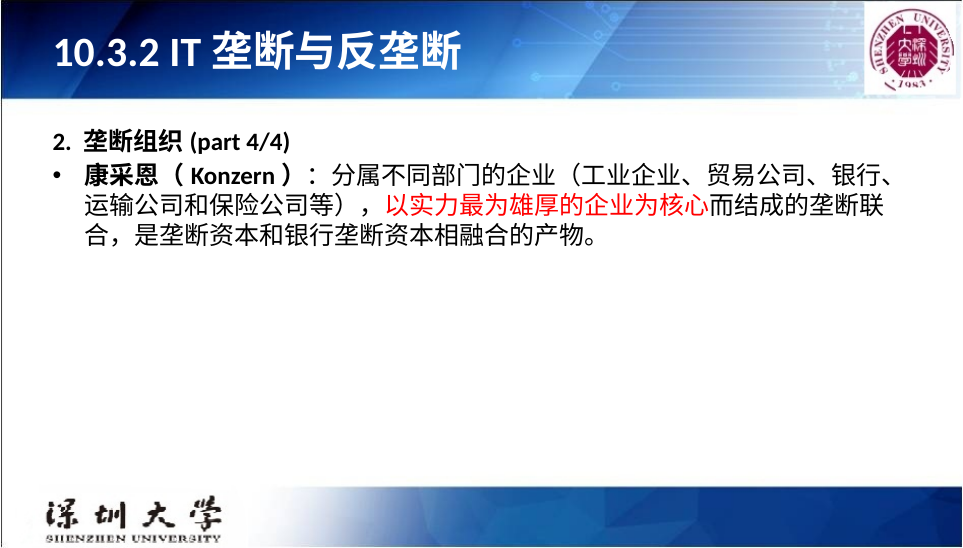

# 10.3.2 IT垄断与反垄断
2. 垄断组织(part 4/4)
康采恩（Konzern）：分属不同部门的企业（工业企业、贸易公司、银行、运输公司和保险公司等），以实力最为雄厚的企业为核心而结成的垄断联合，是垄断资本和银行垄断资本相融合的产物。
367